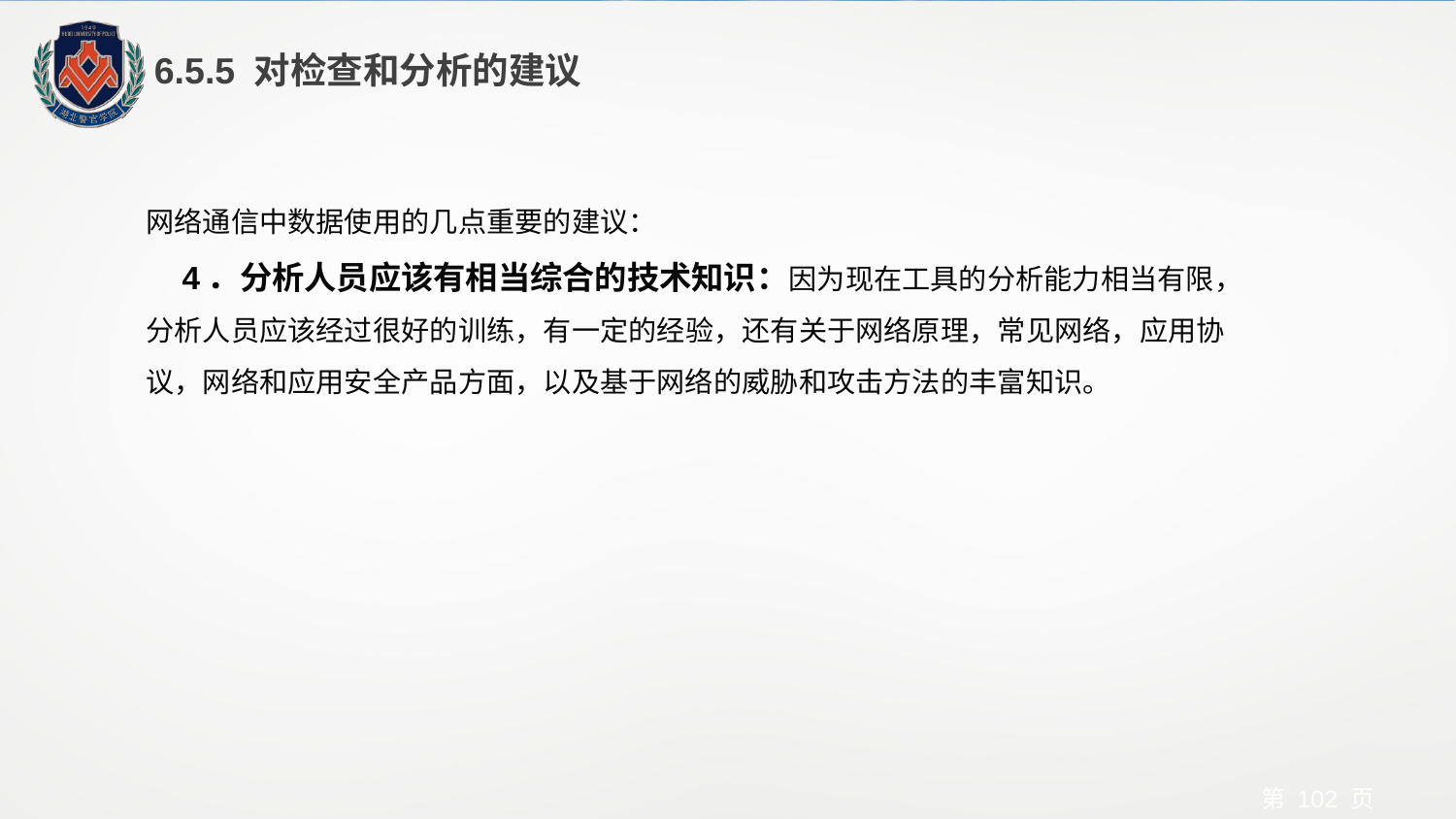

6.5.5 对检查和分析的建议
网络通信中数据使用的几点重要的建议：
    4．分析人员应该有相当综合的技术知识：因为现在工具的分析能力相当有限，分析人员应该经过很好的训练，有一定的经验，还有关于网络原理，常见网络，应用协议，网络和应用安全产品方面，以及基于网络的威胁和攻击方法的丰富知识。